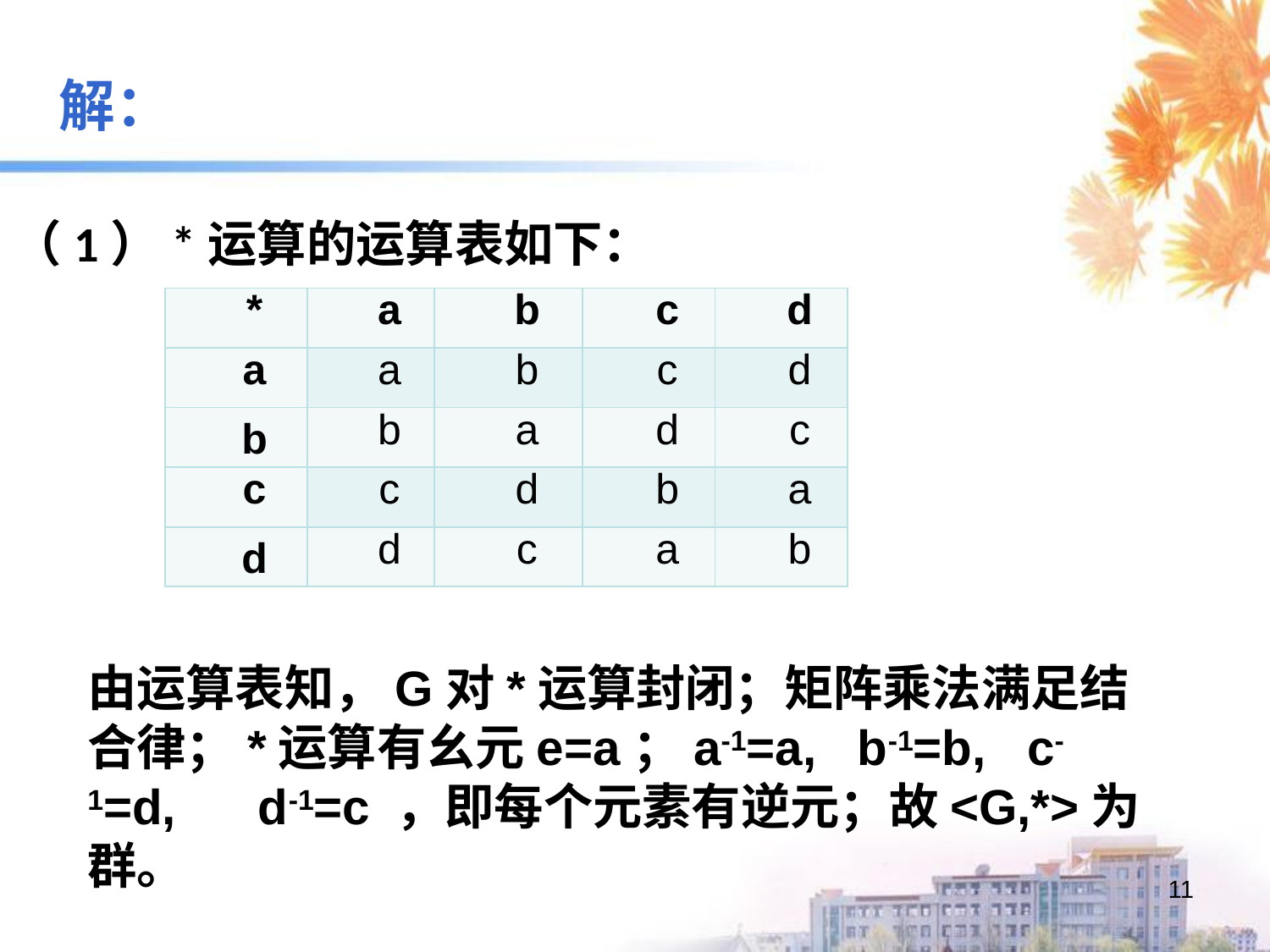

解：

（1）*运算的运算表如下：
| \* | a | b | c | d |
| --- | --- | --- | --- | --- |
| a | a | b | c | d |
| b | b | a | d | c |
| c | c | d | b | a |
| d | d | c | a | b |
由运算表知，G对*运算封闭；矩阵乘法满足结合律；*运算有幺元e=a；a-1=a,   b-1=b,   c-1=d,      d-1=c ，即每个元素有逆元；故<G,*>为群。
11